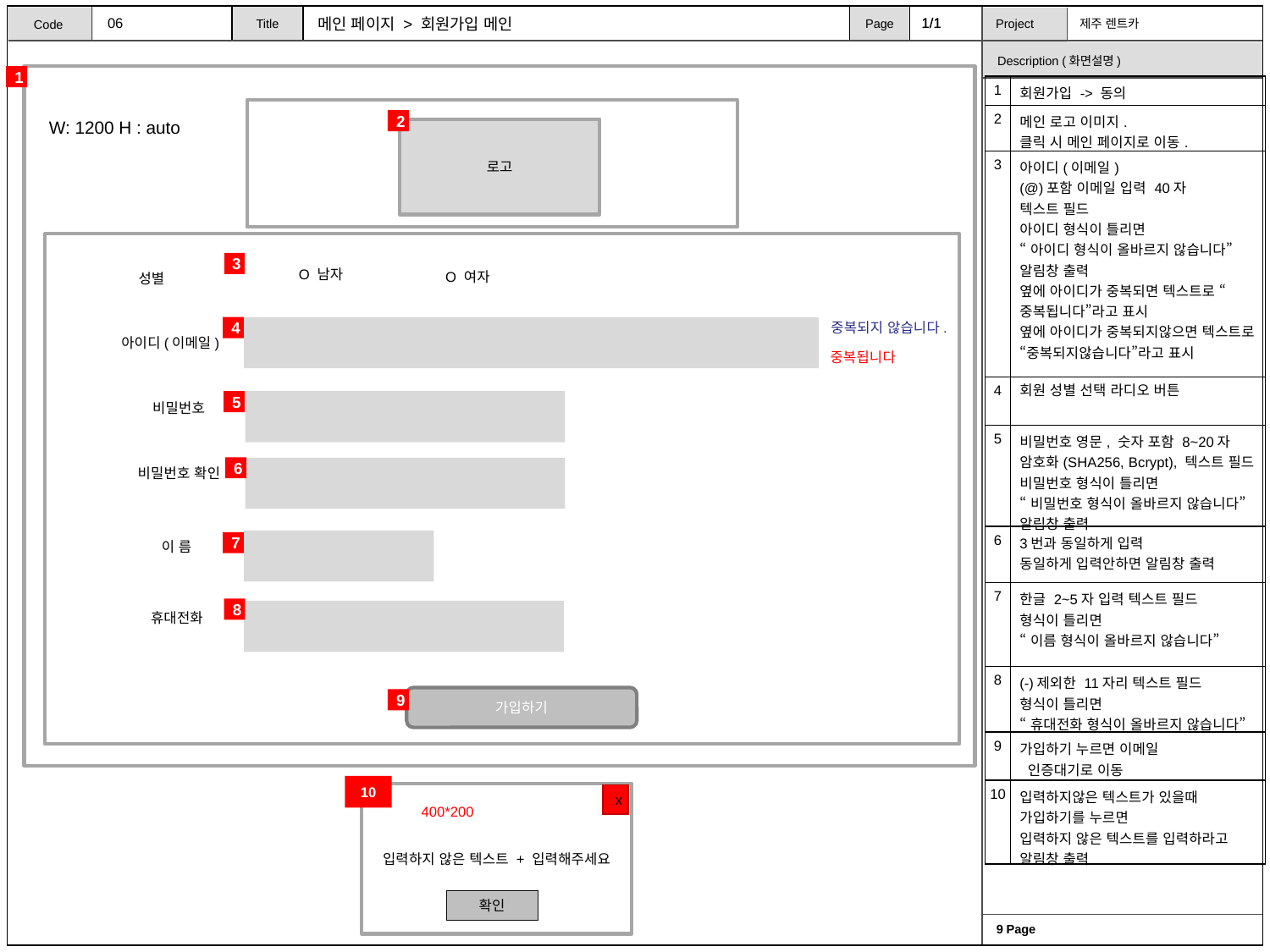

1/1
06
1/1
메인 페이지 > 회원가입 메인

1

| 1 | 회원가입 -> 동의 |
| --- | --- |
| 2 | 메인 로고 이미지. 클릭 시 메인 페이지로 이동. |
| 3 | 아이디(이메일) (@)포함 이메일 입력 40자 텍스트 필드 아이디 형식이 틀리면 “아이디 형식이 올바르지 않습니다” 알림창 출력 옆에 아이디가 중복되면 텍스트로 “중복됩니다”라고 표시 옆에 아이디가 중복되지않으면 텍스트로 “중복되지않습니다”라고 표시 |
| 4 | 회원 성별 선택 라디오 버튼 |
| 5 | 비밀번호 영문, 숫자 포함 8~20자 암호화(SHA256, Bcrypt), 텍스트 필드 비밀번호 형식이 틀리면 “비밀번호 형식이 올바르지 않습니다” 알림창 출력 |
| 6 | 3번과 동일하게 입력 동일하게 입력안하면 알림창 출력 |
| 7 | 한글 2~5자 입력 텍스트 필드 형식이 틀리면 “이름 형식이 올바르지 않습니다” |
| 8 | (-)제외한 11자리 텍스트 필드 형식이 틀리면 “휴대전화 형식이 올바르지 않습니다” |
| 9 | 가입하기 누르면 이메일 인증대기로 이동 |
| 10 | 입력하지않은 텍스트가 있을때 가입하기를 누르면 입력하지 않은 텍스트를 입력하라고 알림창 출력 |

W: 1200 H : auto
2
로고

3
   O 남자
 O 여자
   성별
중복되지 않습니다.
4

아이디(이메일)
중복됩니다
5

비밀번호
6

비밀번호 확인

이 름
7
8

휴대전화
가입하기
9
10
입력하지 않은 텍스트 + 입력해주세요
x
400*200
확인